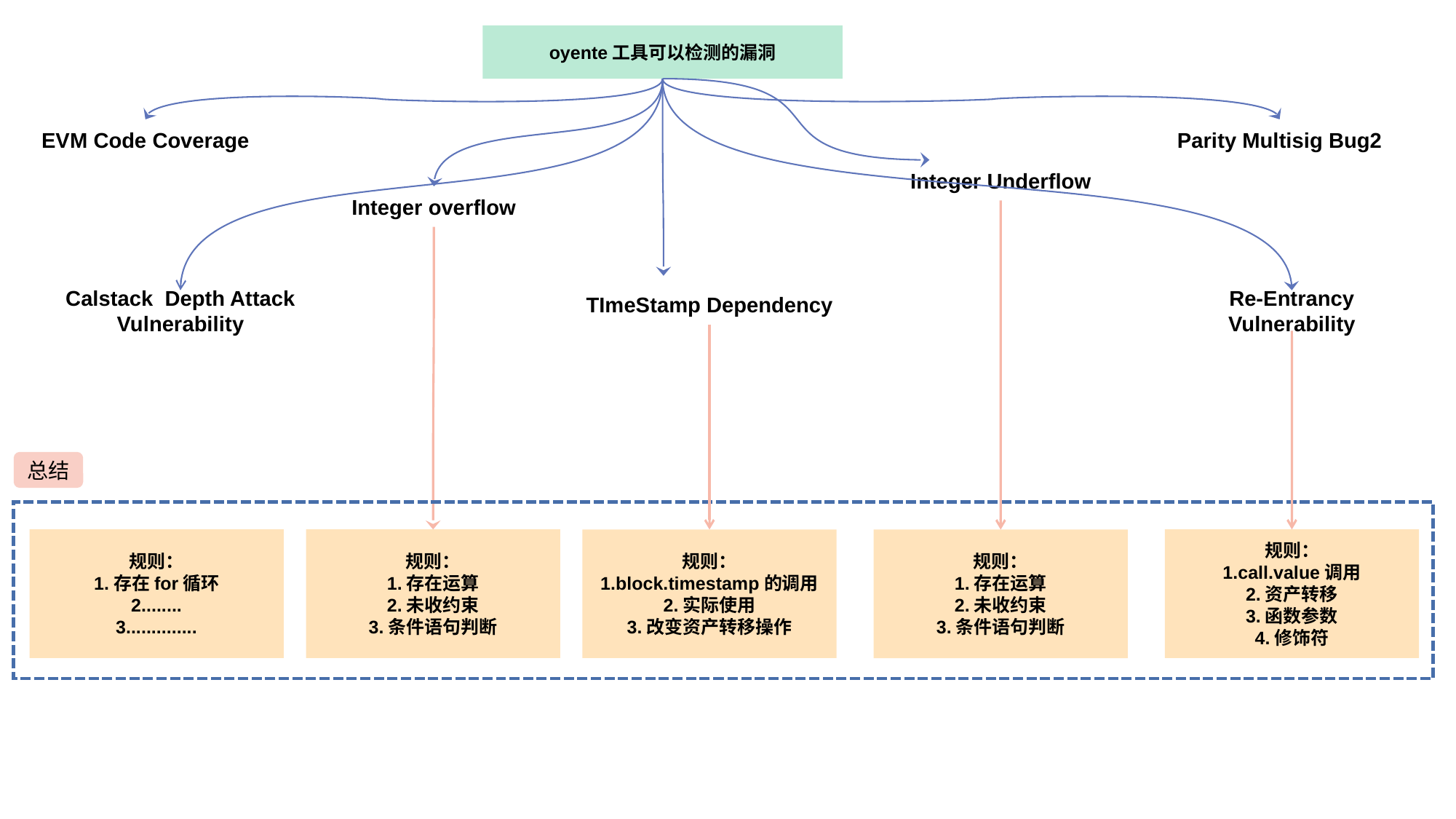

oyente工具可以检测的漏洞
EVM Code Coverage
Parity Multisig Bug2
Integer Underflow
Integer overflow
TImeStamp Dependency
Calstack  Depth Attack Vulnerability
Re-Entrancy Vulnerability
总结

规则：
1.存在for循环
2........
3..............
规则：
1.存在运算
2.未收约束
3.条件语句判断
规则：
1.call.value调用
2.资产转移
3.函数参数
4.修饰符
规则：
1.block.timestamp的调用
2.实际使用
3.改变资产转移操作
规则：
1.存在运算
2.未收约束
3.条件语句判断